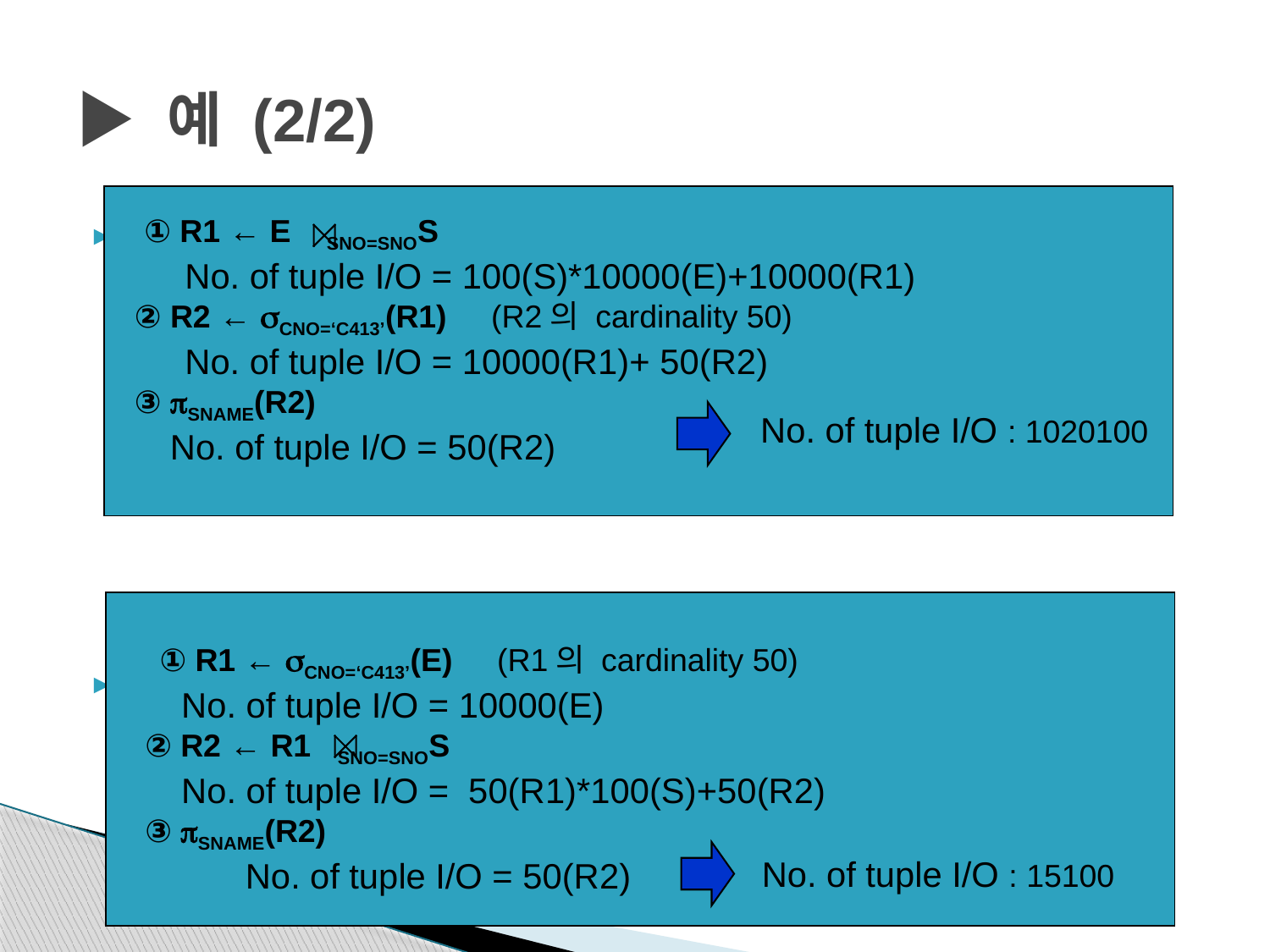

# ▶ 예 (2/2)
  ① R1 ← E    SNO=SNOS
       No. of tuple I/O = 100(S)*10000(E)+10000(R1)
  ② R2 ← σCNO=‘C413’(R1)     (R2의 cardinality 50)
       No. of tuple I/O = 10000(R1)+ 50(R2)
  ③ πSNAME(R2)
      No. of tuple I/O = 50(R2)

방법 1

방법 2

 No. of tuple I/O : 1020100
   ① R1 ← σCNO=‘C413’(E)     (R1의 cardinality 50)
       No. of tuple I/O = 10000(E)
   ② R2 ← R1   SNO=SNOS
       No. of tuple I/O =  50(R1)*100(S)+50(R2)
   ③ πSNAME(R2)
	No. of tuple I/O = 50(R2)

 No. of tuple I/O : 15100